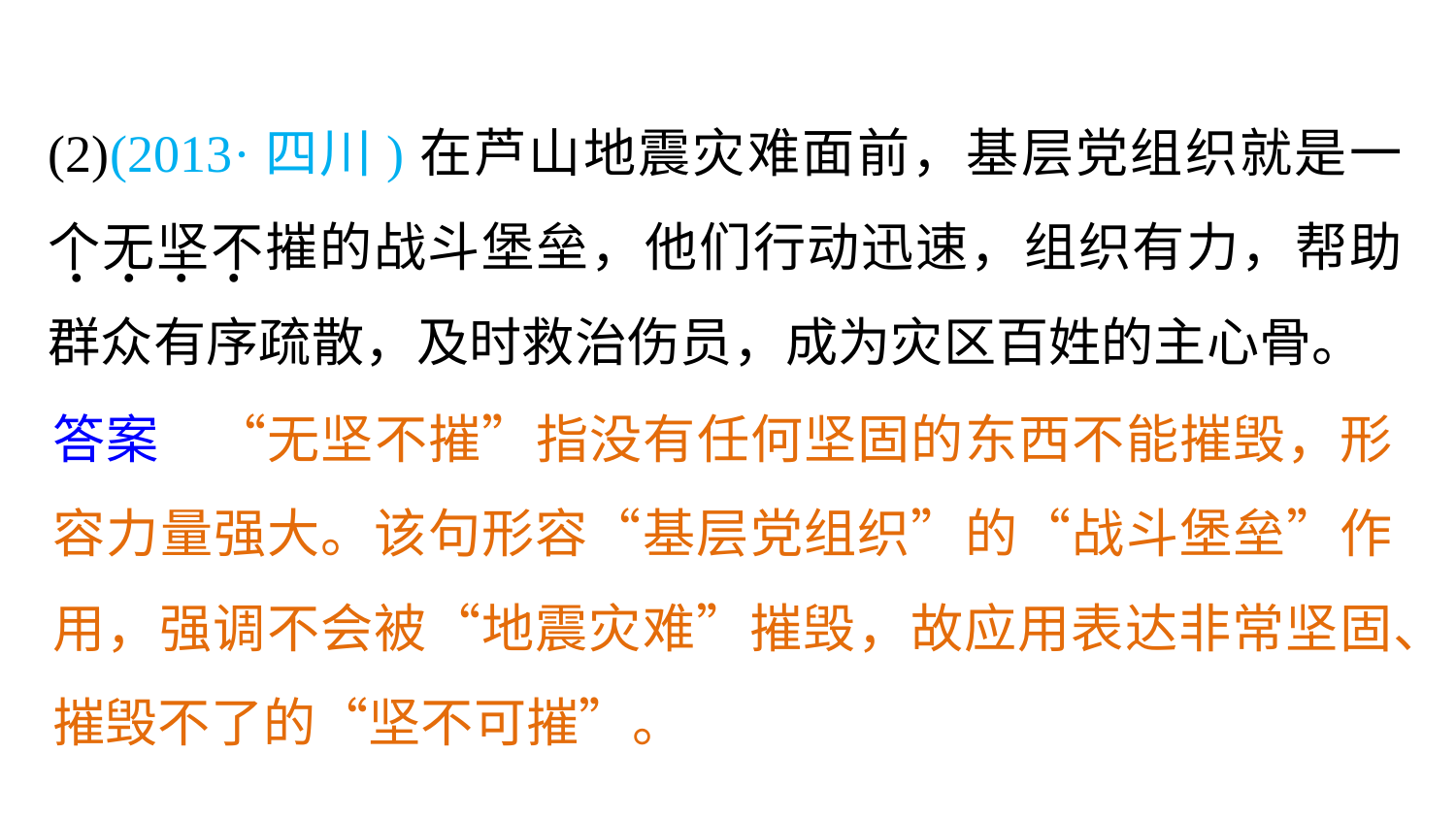

(2)(2013·四川)在芦山地震灾难面前，基层党组织就是一个无坚不摧的战斗堡垒，他们行动迅速，组织有力，帮助群众有序疏散，及时救治伤员，成为灾区百姓的主心骨。
.   .   .   .
答案　“无坚不摧”指没有任何坚固的东西不能摧毁，形容力量强大。该句形容“基层党组织”的“战斗堡垒”作用，强调不会被“地震灾难”摧毁，故应用表达非常坚固、摧毁不了的“坚不可摧”。